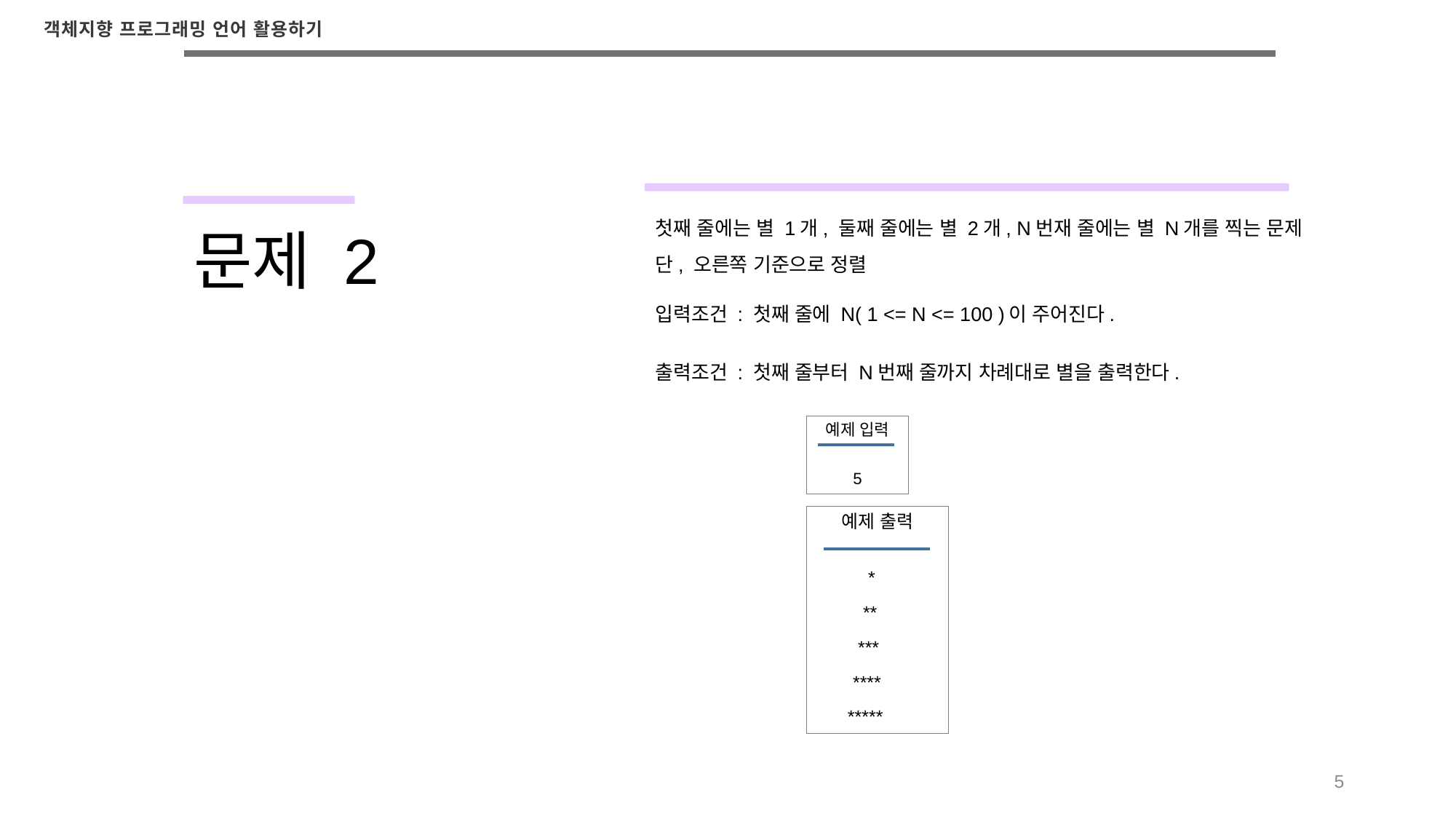

객체지향 프로그래밍 언어 활용하기

# 문제 2
첫째 줄에는 별 1개, 둘째 줄에는 별 2개, N번재 줄에는 별 N개를 찍는 문제
단, 오른쪽 기준으로 정렬
입력조건 : 첫째 줄에 N( 1 <= N <= 100 )이 주어진다.
출력조건 : 첫째 줄부터 N번째 줄까지 차례대로 별을 출력한다.
예제 입력
5

예제 출력
          *
         **
        ***
       ****
      *****

5